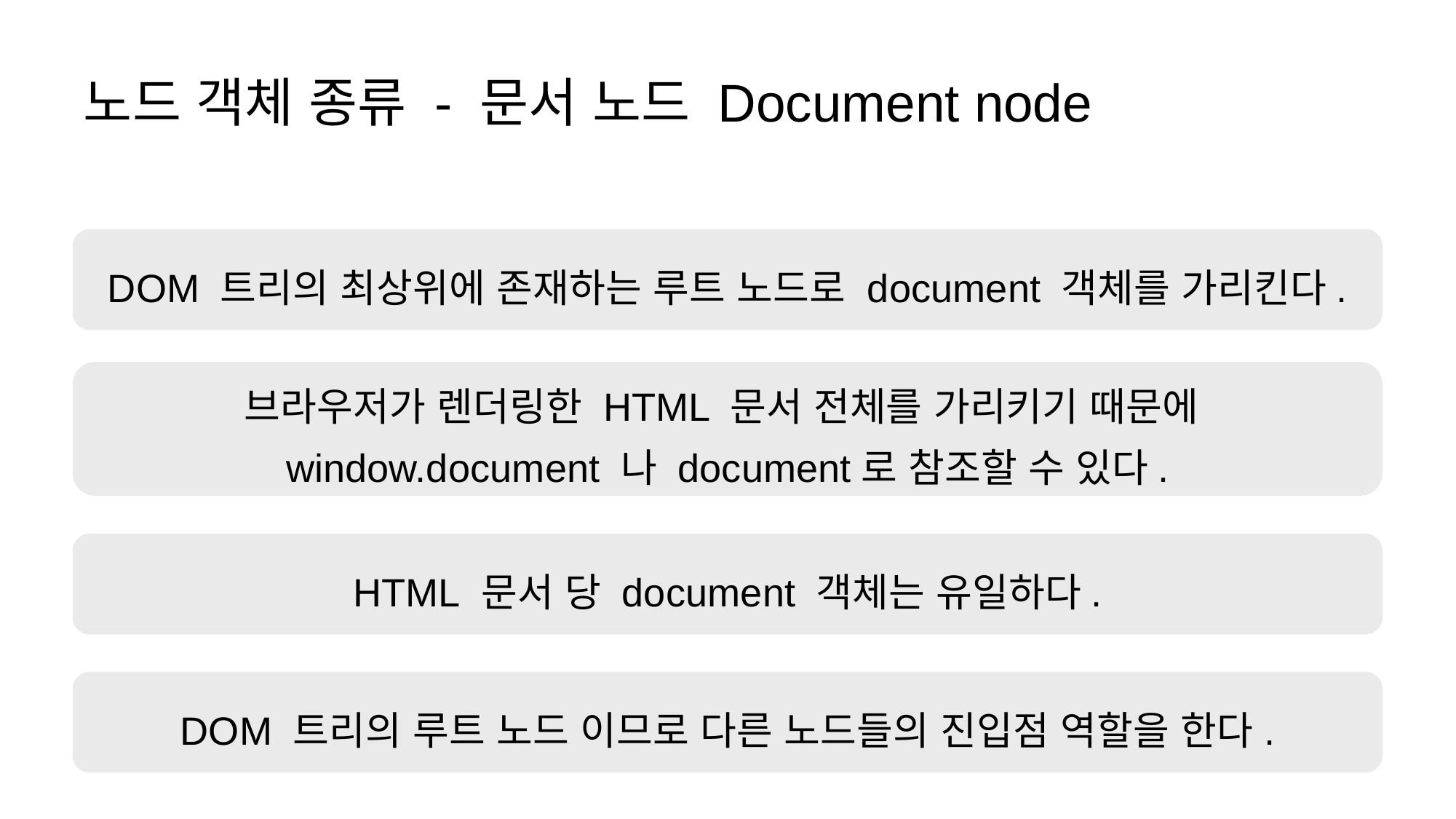

# 노드 객체 종류 - 문서 노드 Document node

DOM 트리의 최상위에 존재하는 루트 노드로 document 객체를 가리킨다.
브라우저가 렌더링한 HTML 문서 전체를 가리키기 때문에
window.document 나 document로 참조할 수 있다.

HTML 문서 당 document 객체는 유일하다.

DOM 트리의 루트 노드 이므로 다른 노드들의 진입점 역할을 한다.